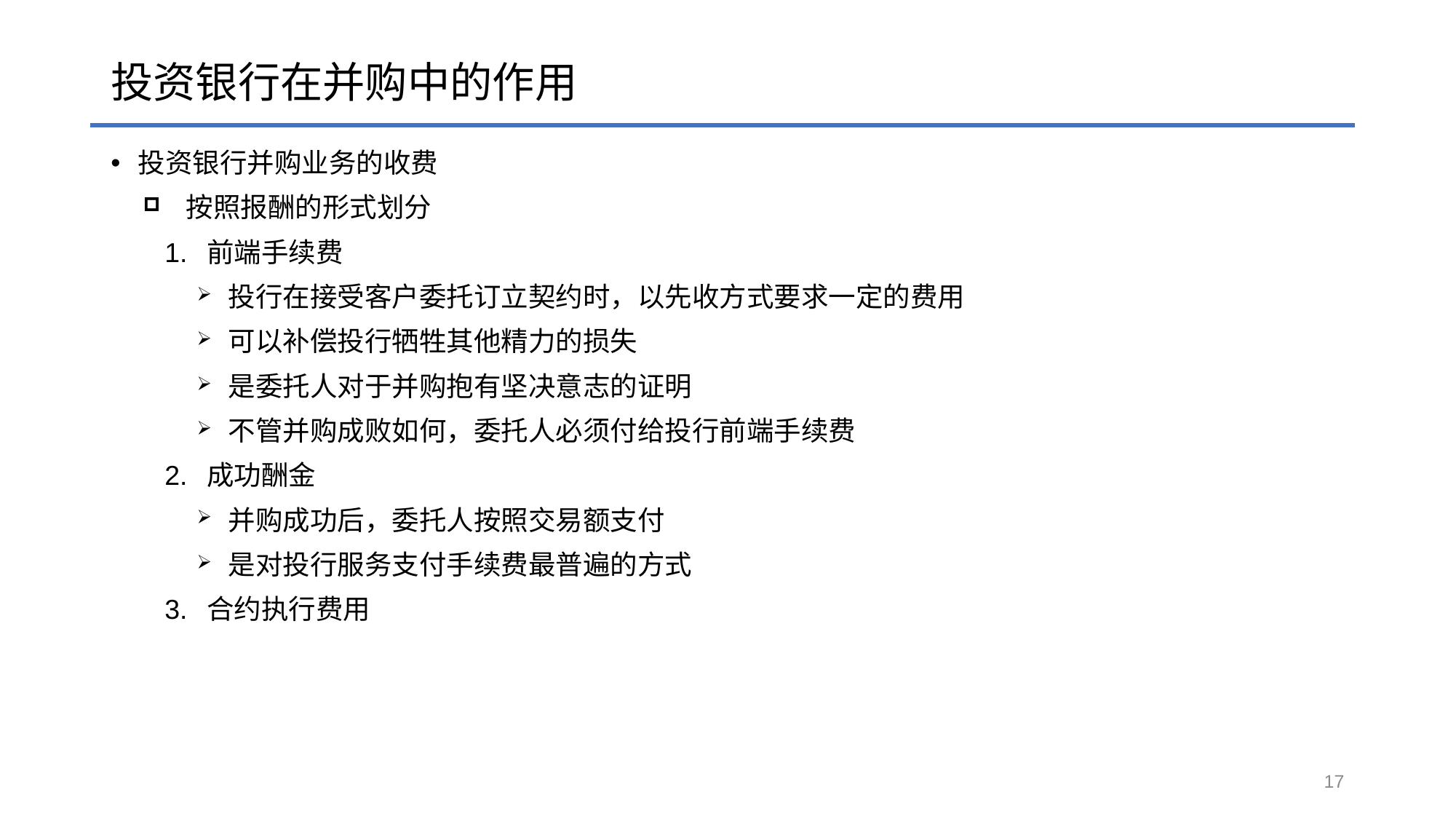

# 投资银行在并购中的作用
投资银行并购业务的收费
按照报酬的形式划分
前端手续费
投行在接受客户委托订立契约时，以先收方式要求一定的费用
可以补偿投行牺牲其他精力的损失
是委托人对于并购抱有坚决意志的证明
不管并购成败如何，委托人必须付给投行前端手续费
成功酬金
并购成功后，委托人按照交易额支付
是对投行服务支付手续费最普遍的方式
合约执行费用
17